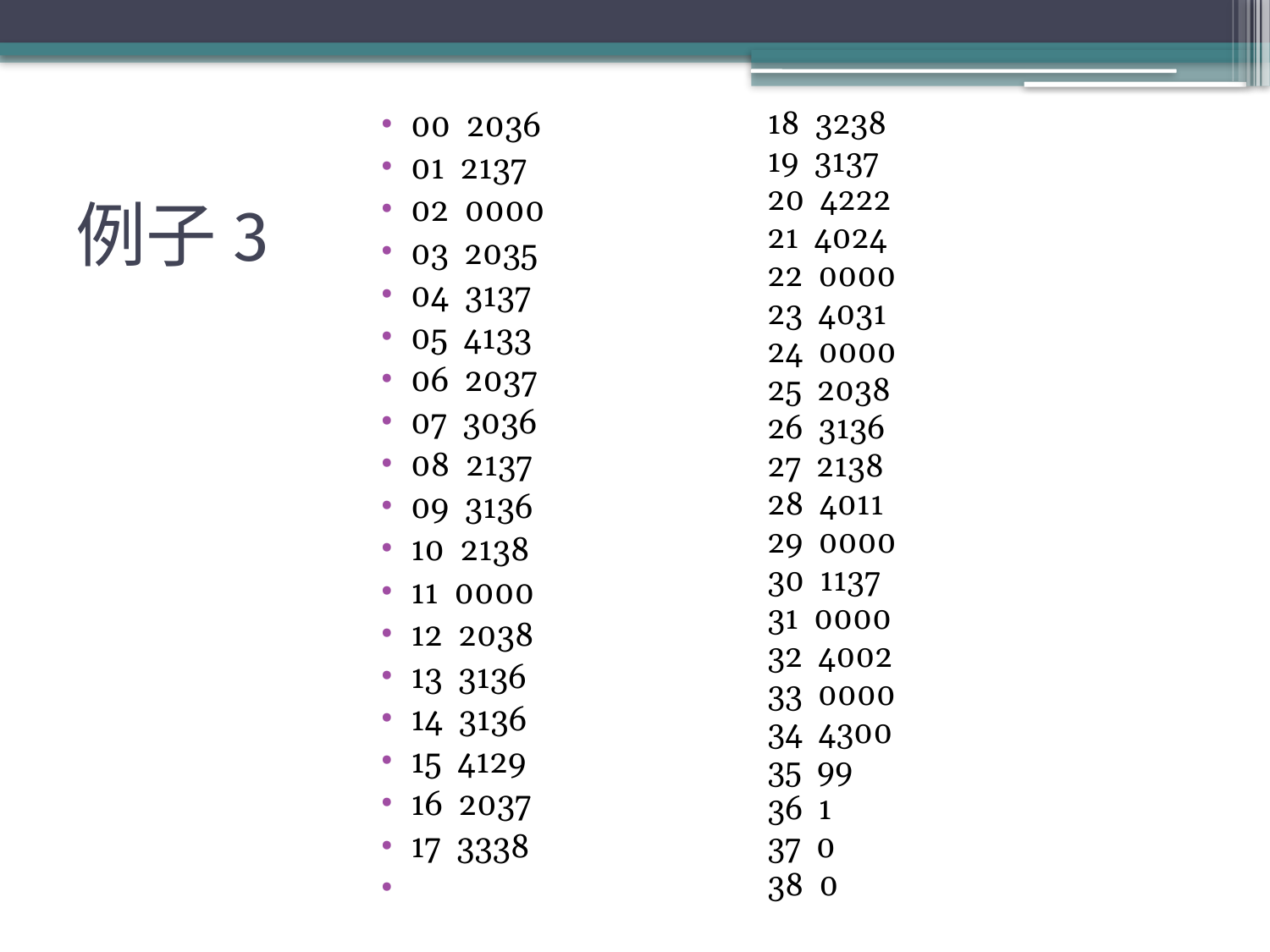

18  3238
19  3137
20  4222
21  4024
22  0000
23  4031
24  0000
25  2038
26  3136
27  2138
28  4011
29  0000
30  1137
31  0000
32  4002
33  0000
34  4300
35  99
36  1
37  0
38  0
00  2036
01  2137
02  0000
03  2035
04  3137
05  4133
06  2037
07  3036
08  2137
09  3136
10  2138
11  0000
12  2038
13  3136
14  3136
15  4129
16  2037
17  3338

# 例子3